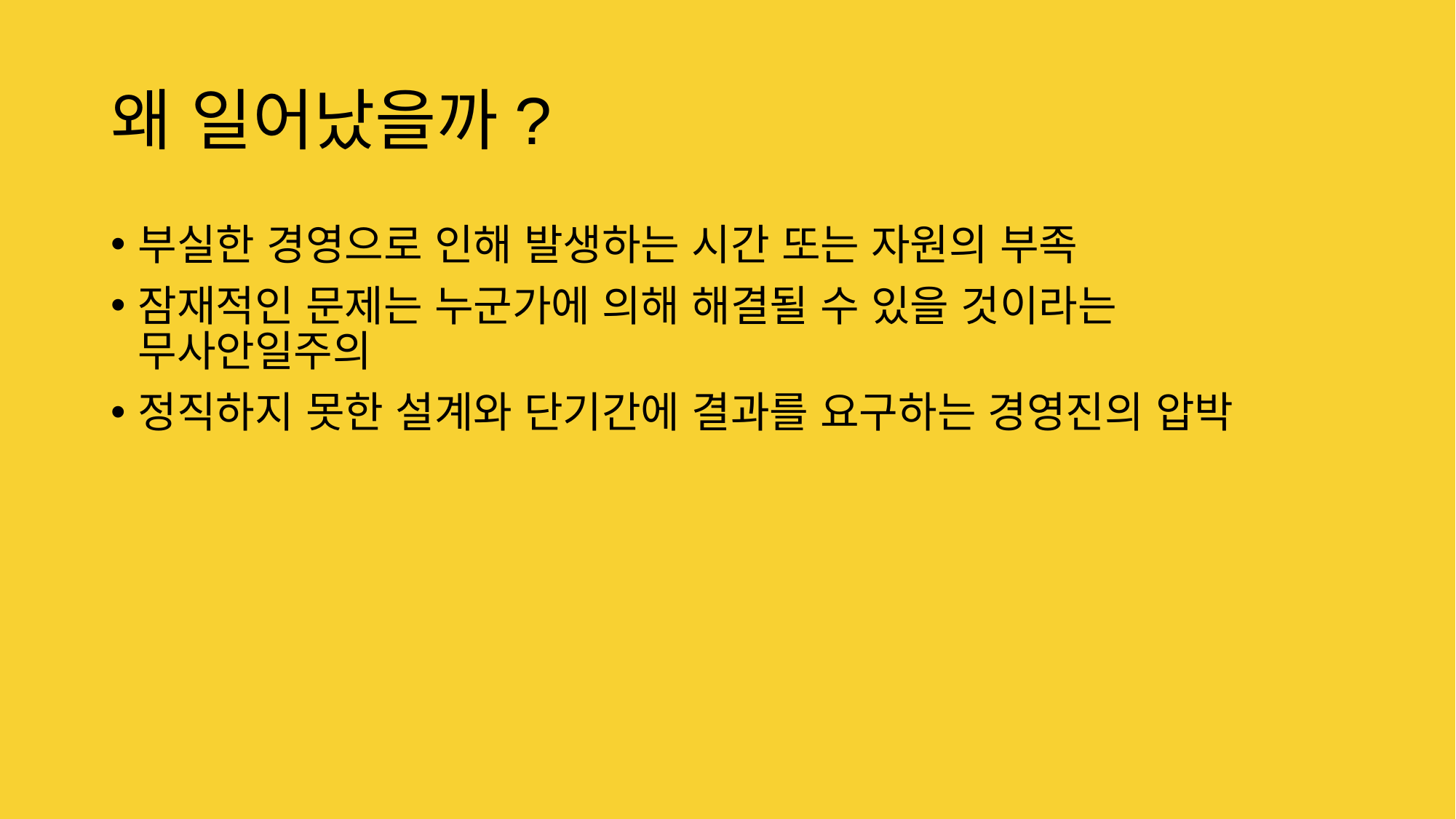

# 왜 일어났을까?
부실한 경영으로 인해 발생하는 시간 또는 자원의 부족
잠재적인 문제는 누군가에 의해 해결될 수 있을 것이라는 무사안일주의
정직하지 못한 설계와 단기간에 결과를 요구하는 경영진의 압박